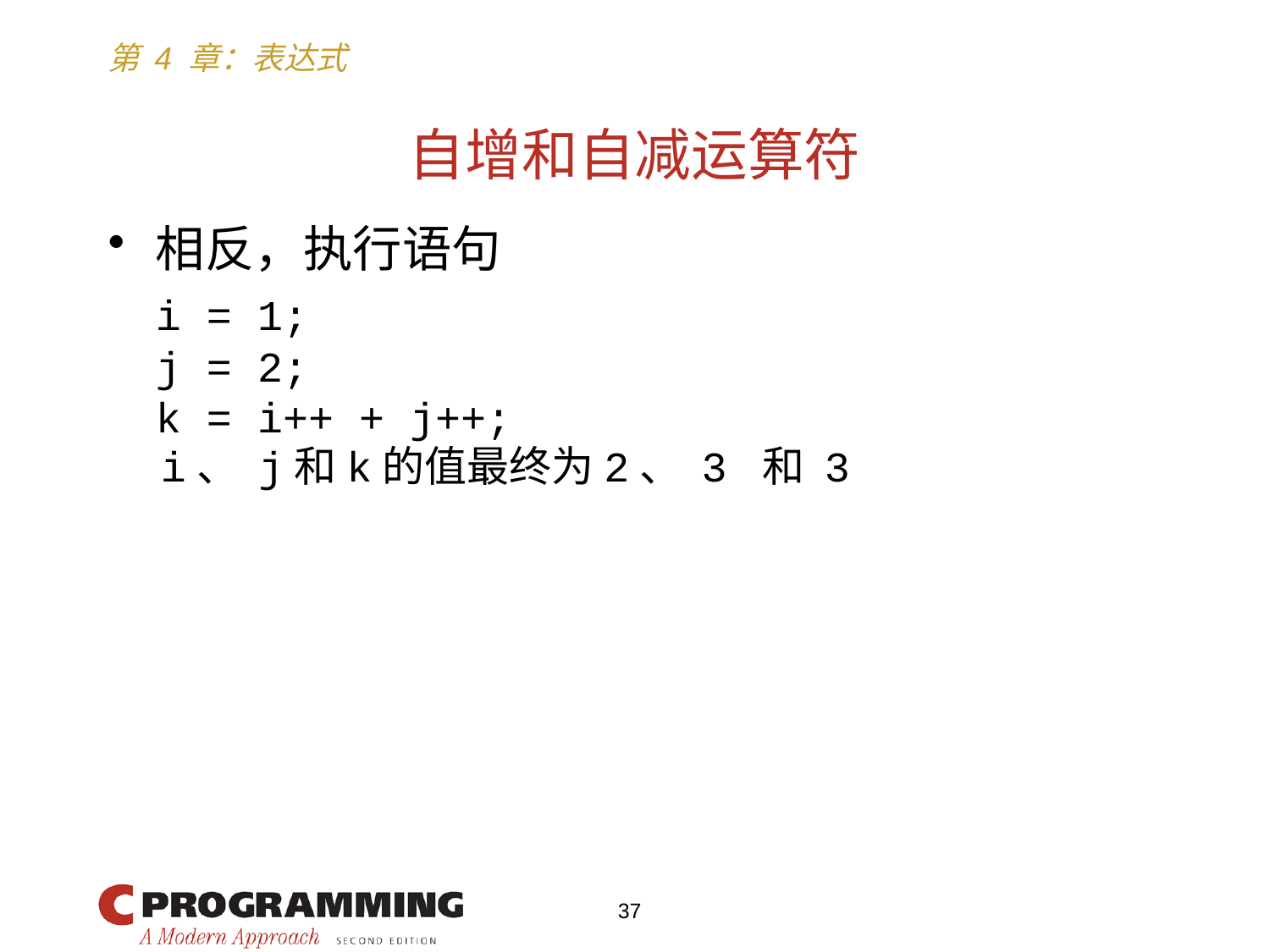

# 自增和自减运算符
相反，执行语句
	i = 1;
	j = 2;
	k = i++ + j++;
     i、 j和k的值最终为2、 3 和 3

37